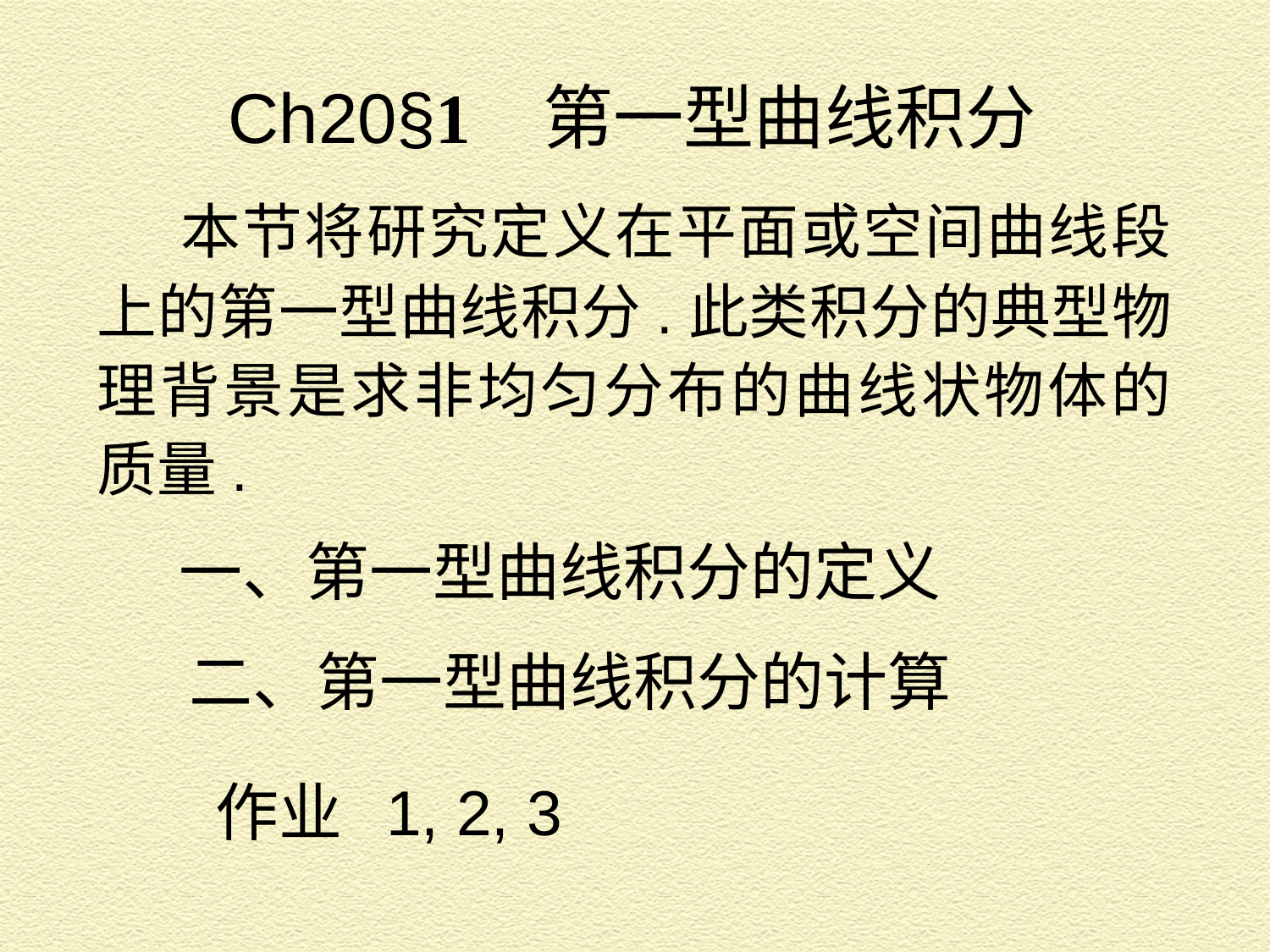

Ch20§1   第一型曲线积分
    本节将研究定义在平面或空间曲线段上的第一型曲线积分.此类积分的典型物理背景是求非均匀分布的曲线状物体的质量.
一、第一型曲线积分的定义
二、第一型曲线积分的计算
作业  1, 2, 3